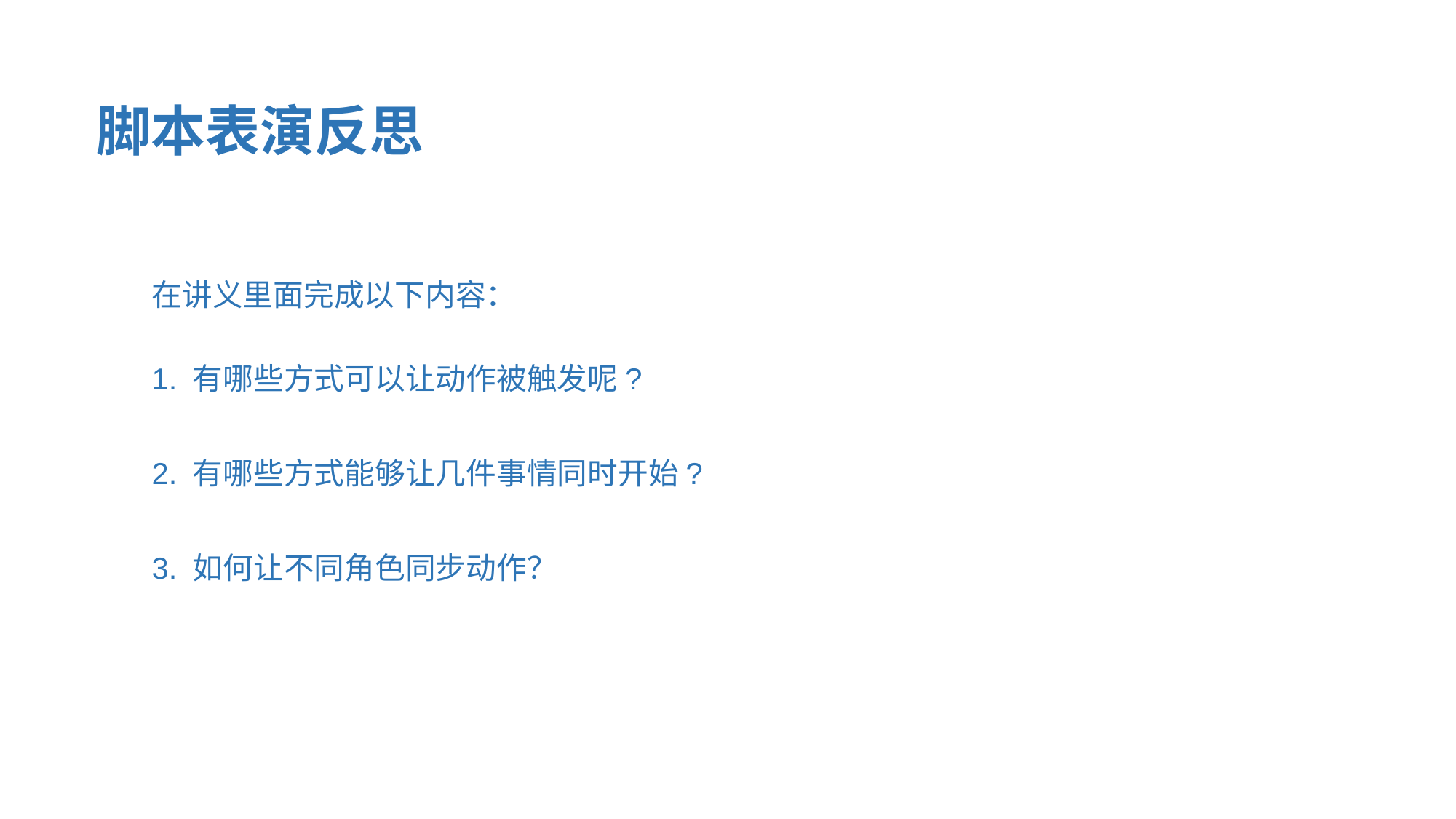

脚本表演反思
在讲义里面完成以下内容：

1. 有哪些方式可以让动作被触发呢?

2. 有哪些方式能够让几件事情同时开始?

3. 如何让不同角色同步动作？